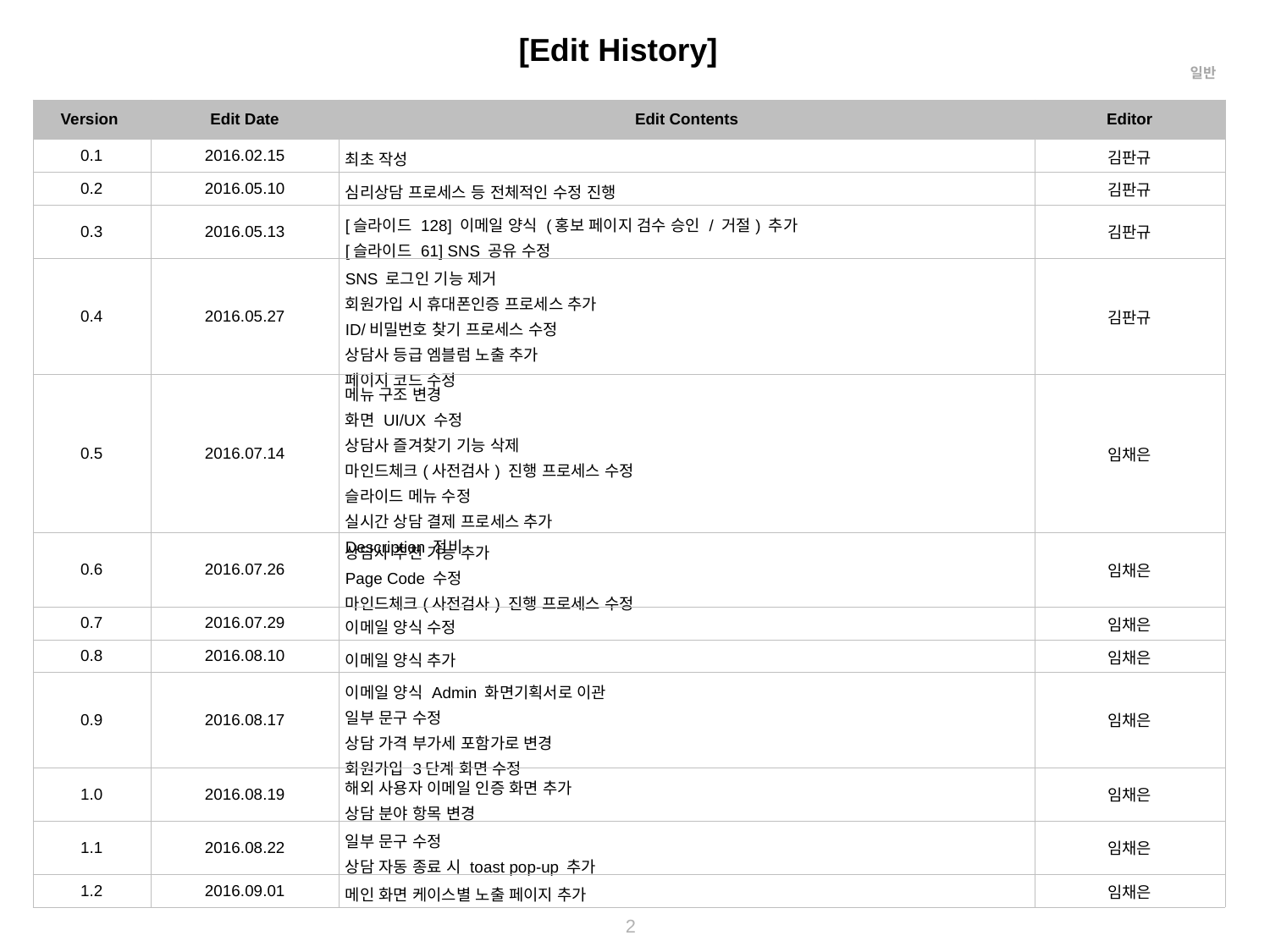

[Edit History]
| Version | Edit Date | Edit Contents | Editor |
| --- | --- | --- | --- |
| 0.1 | 2016.02.15 | 최초 작성 | 김판규 |
| 0.2 | 2016.05.10 | 심리상담 프로세스 등 전체적인 수정 진행 | 김판규 |
| 0.3 | 2016.05.13 | [슬라이드 128] 이메일 양식 (홍보 페이지 검수 승인 / 거절) 추가 [슬라이드 61] SNS 공유 수정 | 김판규 |
| 0.4 | 2016.05.27 | SNS 로그인 기능 제거 회원가입 시 휴대폰인증 프로세스 추가 ID/비밀번호 찾기 프로세스 수정 상담사 등급 엠블럼 노출 추가 페이지 코드 수정 | 김판규 |
| 0.5 | 2016.07.14 | 메뉴 구조 변경 화면 UI/UX 수정 상담사 즐겨찾기 기능 삭제 마인드체크(사전검사) 진행 프로세스 수정 슬라이드 메뉴 수정 실시간 상담 결제 프로세스 추가 Description 정비 | 임채은 |
| 0.6 | 2016.07.26 | 상담사 추천 기능 추가 Page Code 수정 마인드체크(사전검사) 진행 프로세스 수정 | 임채은 |
| 0.7 | 2016.07.29 | 이메일 양식 수정 | 임채은 |
| 0.8 | 2016.08.10 | 이메일 양식 추가 | 임채은 |
| 0.9 | 2016.08.17 | 이메일 양식 Admin 화면기획서로 이관 일부 문구 수정 상담 가격 부가세 포함가로 변경 회원가입 3단계 화면 수정 | 임채은 |
| 1.0 | 2016.08.19 | 해외 사용자 이메일 인증 화면 추가 상담 분야 항목 변경 | 임채은 |
| 1.1 | 2016.08.22 | 일부 문구 수정 상담 자동 종료 시 toast pop-up 추가 | 임채은 |
| 1.2 | 2016.09.01 | 메인 화면 케이스별 노출 페이지 추가 | 임채은 |
2